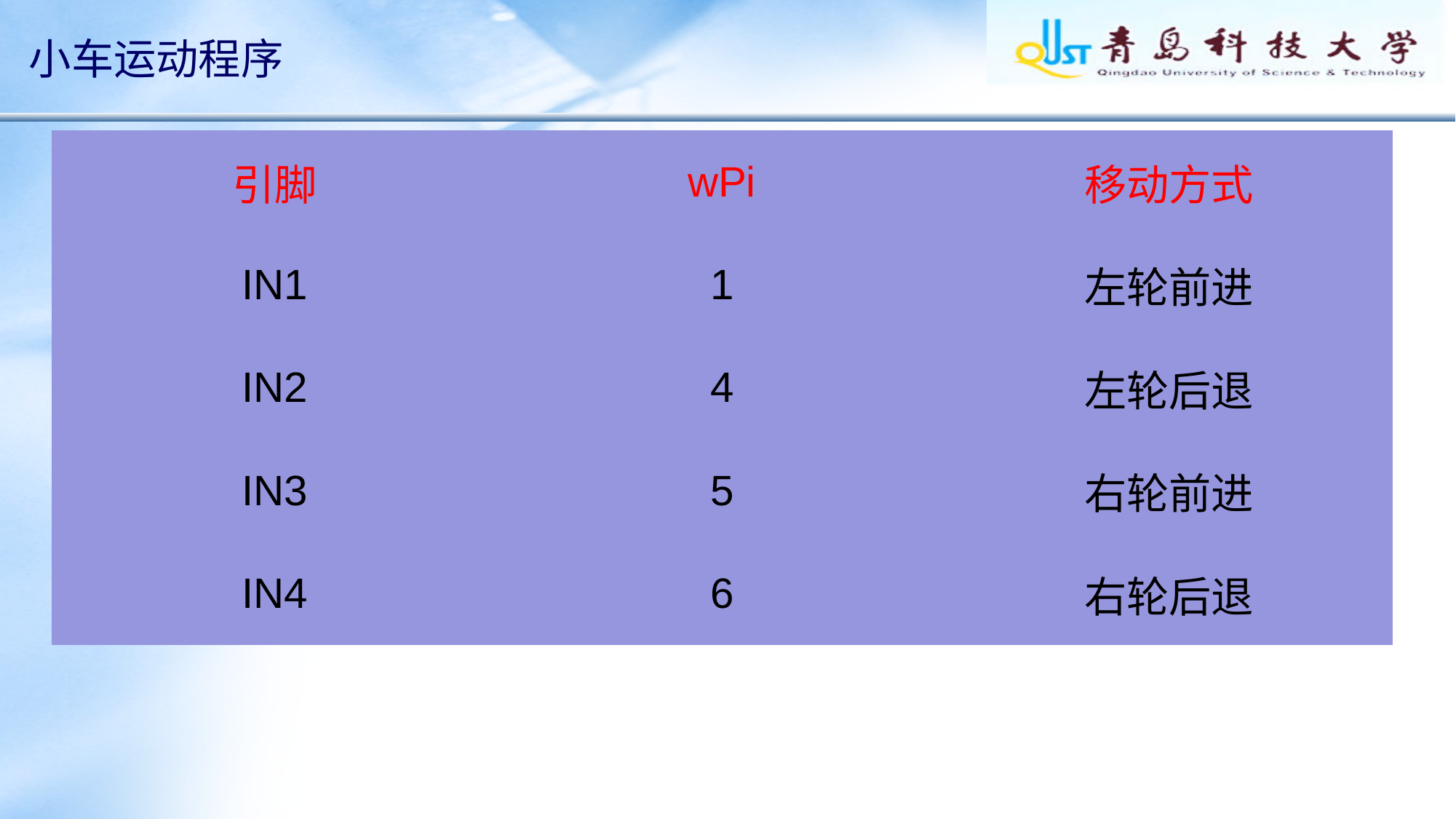

# 小车运动程序
| 引脚 | wPi | 移动方式 |
| --- | --- | --- |
| IN1 | 1 | 左轮前进 |
| IN2 | 4 | 左轮后退 |
| IN3 | 5 | 右轮前进 |
| IN4 | 6 | 右轮后退 |